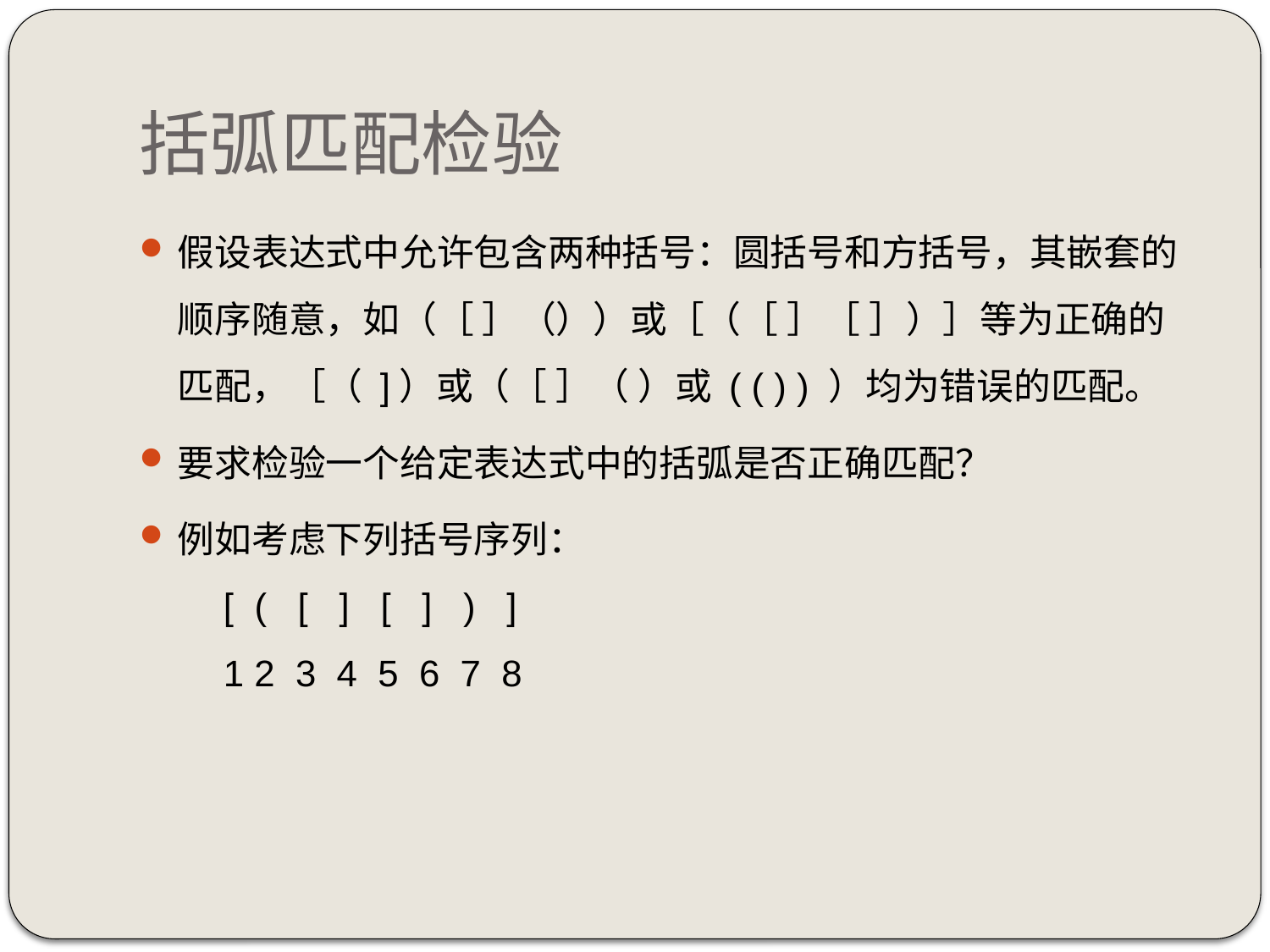

# 括弧匹配检验
假设表达式中允许包含两种括号：圆括号和方括号，其嵌套的顺序随意，如（［ ］（））或［（［ ］［ ］）］等为正确的匹配，［（ ]）或（［ ］（ ）或 ( ( ) ) ）均为错误的匹配。
要求检验一个给定表达式中的括弧是否正确匹配？
例如考虑下列括号序列：
　[  (   [   ]   [   ]   )   ]
　1 2  3  4  5  6  7  8